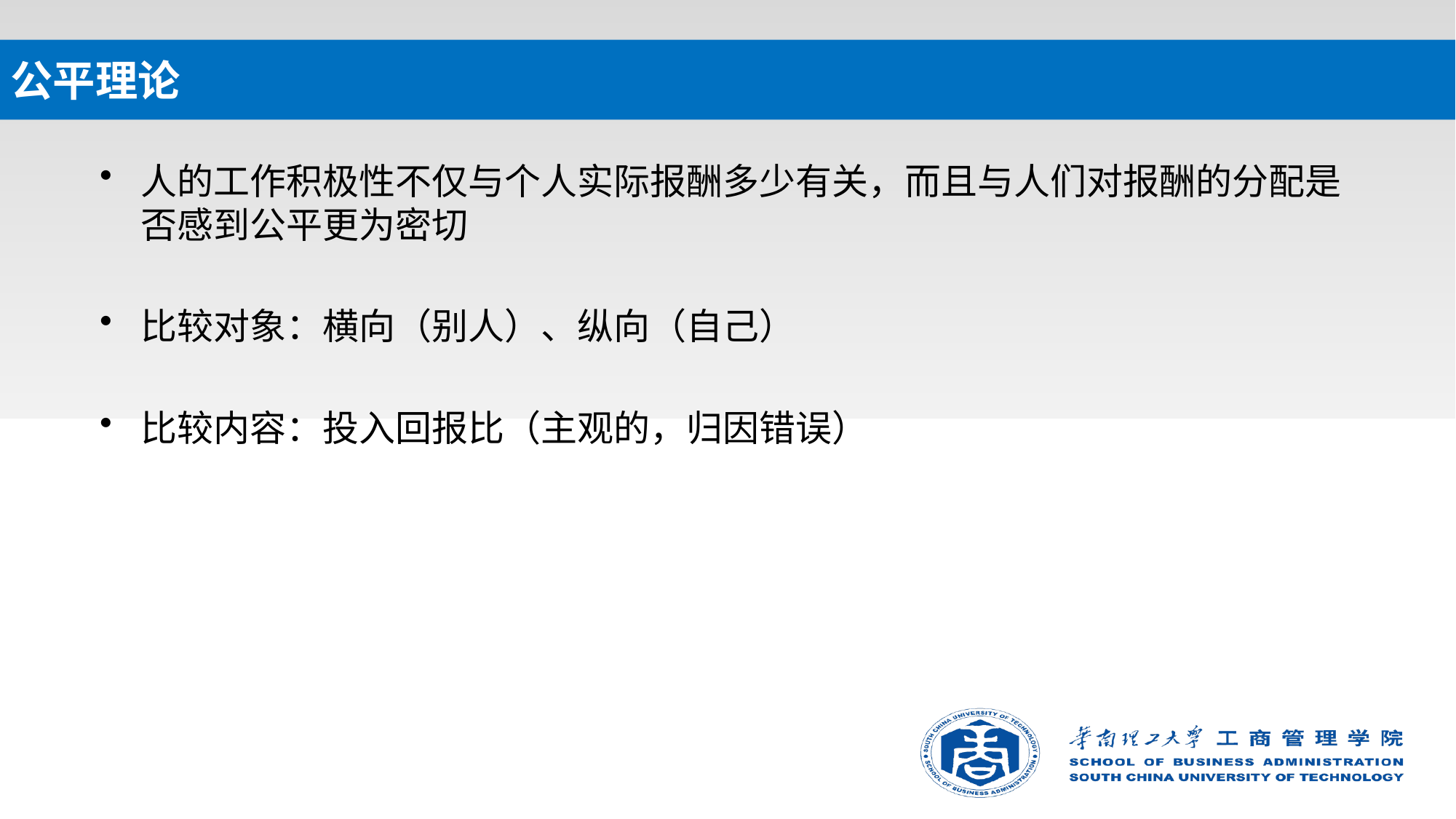

# 公平理论
人的工作积极性不仅与个人实际报酬多少有关，而且与人们对报酬的分配是否感到公平更为密切

比较对象：横向（别人）、纵向（自己）

比较内容：投入回报比（主观的，归因错误）